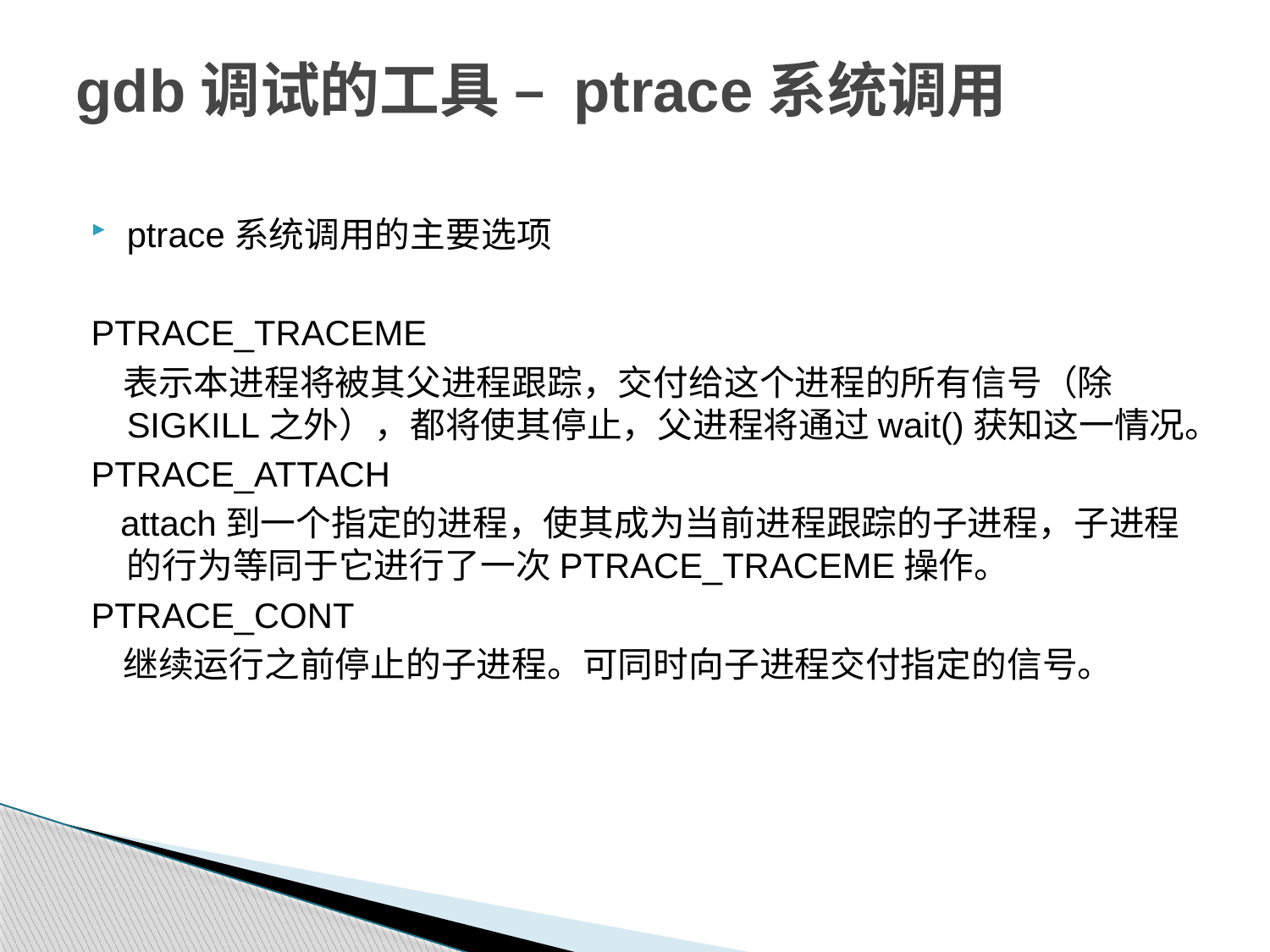

# gdb调试的工具 – ptrace系统调用
ptrace系统调用的主要选项

PTRACE_TRACEME
   表示本进程将被其父进程跟踪，交付给这个进程的所有信号（除SIGKILL之外），都将使其停止，父进程将通过wait()获知这一情况。
PTRACE_ATTACH
   attach到一个指定的进程，使其成为当前进程跟踪的子进程，子进程的行为等同于它进行了一次PTRACE_TRACEME操作。
PTRACE_CONT
   继续运行之前停止的子进程。可同时向子进程交付指定的信号。